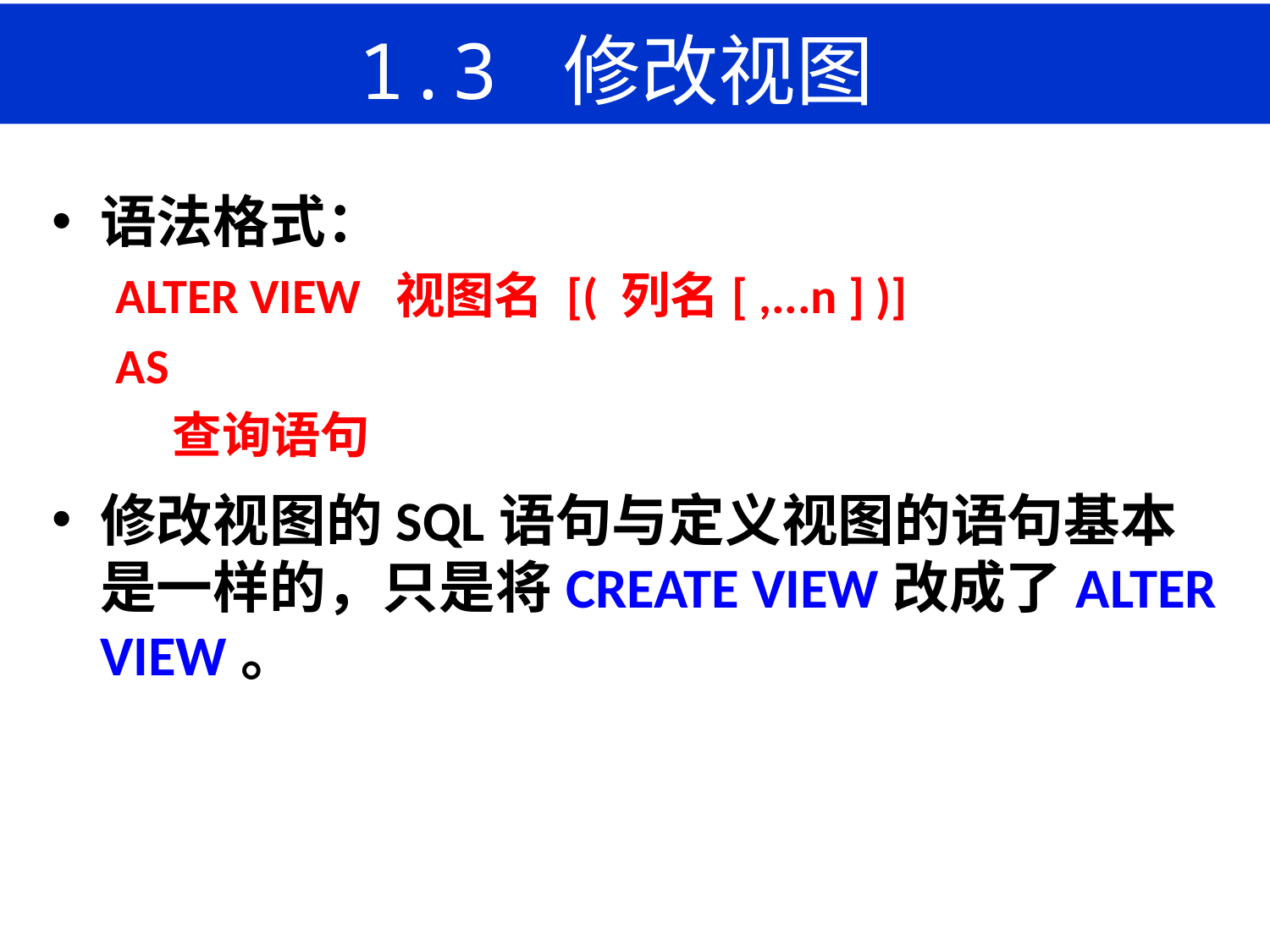

# 1.3 修改视图
语法格式：
ALTER VIEW  视图名 [( 列名[ ,...n ] )]
AS
    查询语句
修改视图的SQL语句与定义视图的语句基本是一样的，只是将CREATE VIEW改成了ALTER VIEW。